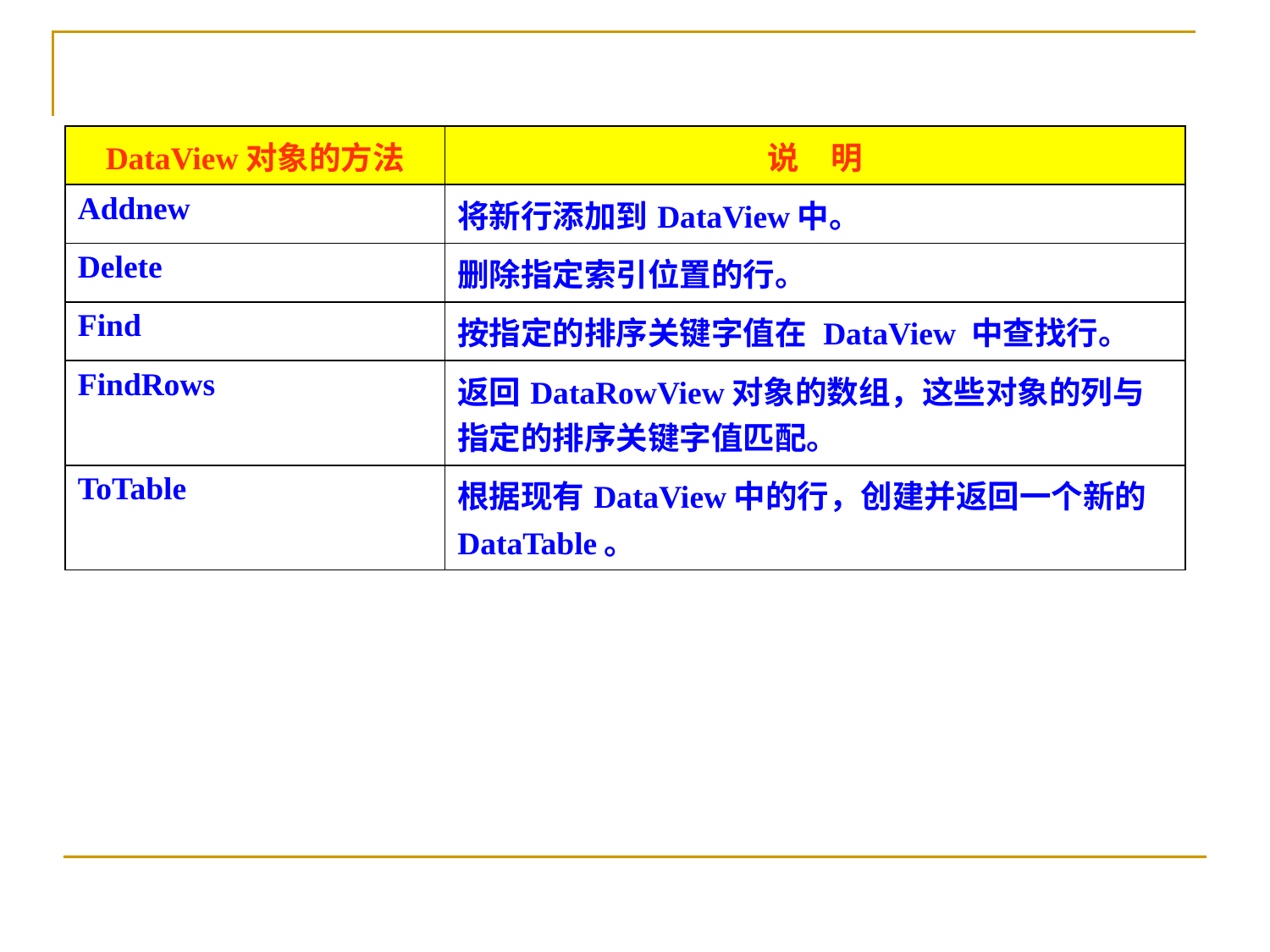

| DataView对象的方法 | 说　明 |
| --- | --- |
| Addnew | 将新行添加到DataView中。 |
| Delete | 删除指定索引位置的行。 |
| Find | 按指定的排序关键字值在 DataView 中查找行。 |
| FindRows | 返回DataRowView对象的数组，这些对象的列与指定的排序关键字值匹配。 |
| ToTable | 根据现有DataView中的行，创建并返回一个新的DataTable。 |